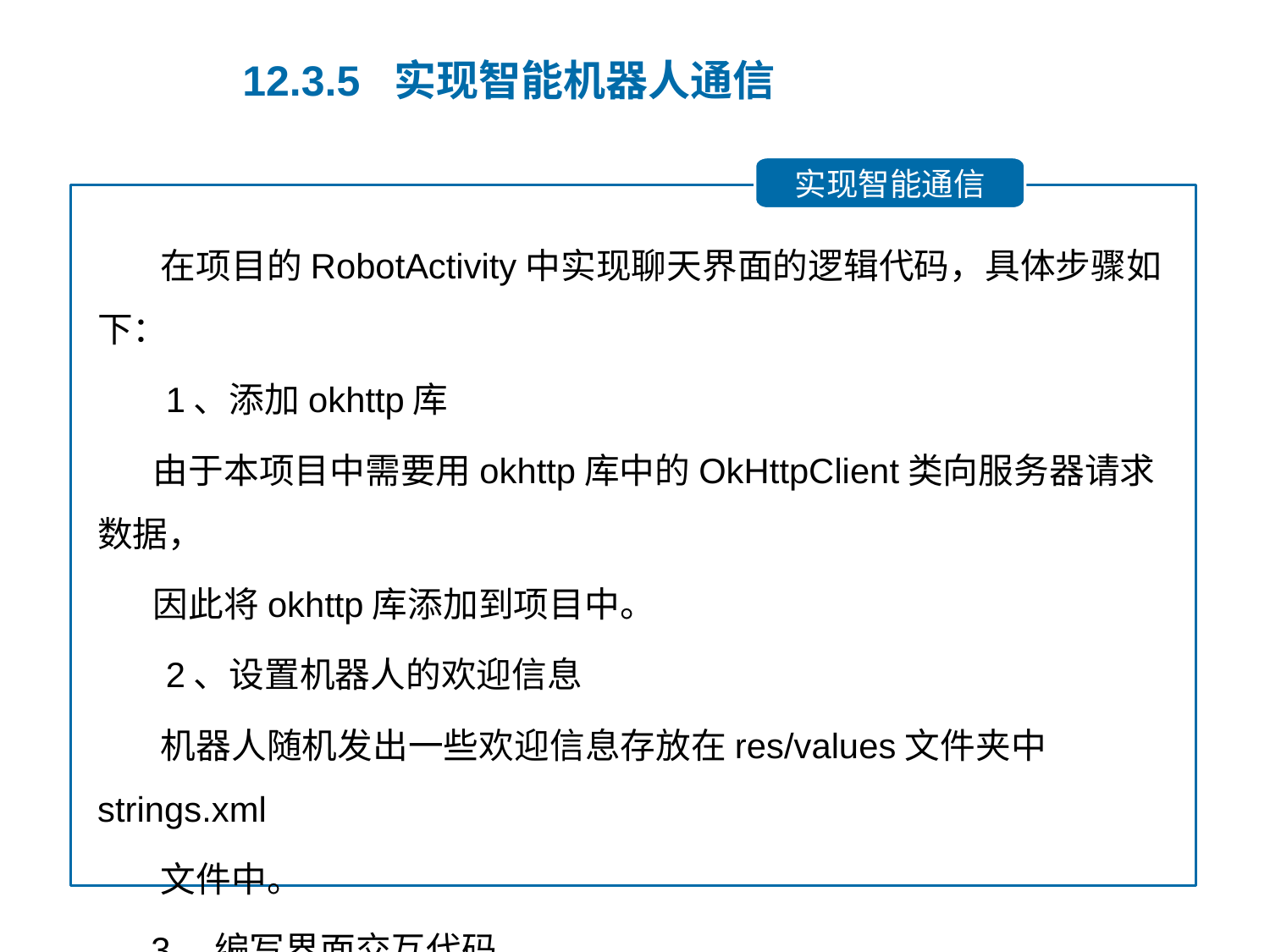

12.3.5  实现智能机器人通信
实现智能通信

       在项目的RobotActivity中实现聊天界面的逻辑代码，具体步骤如下：
       1、添加okhttp库
      由于本项目中需要用okhttp库中的OkHttpClient类向服务器请求数据，
      因此将okhttp库添加到项目中。
       2、设置机器人的欢迎信息
       机器人随机发出一些欢迎信息存放在res/values文件夹中strings.xml
       文件中。
      3、编写界面交互代码
      在RobotActivity中实现智能机器人的通信功能。